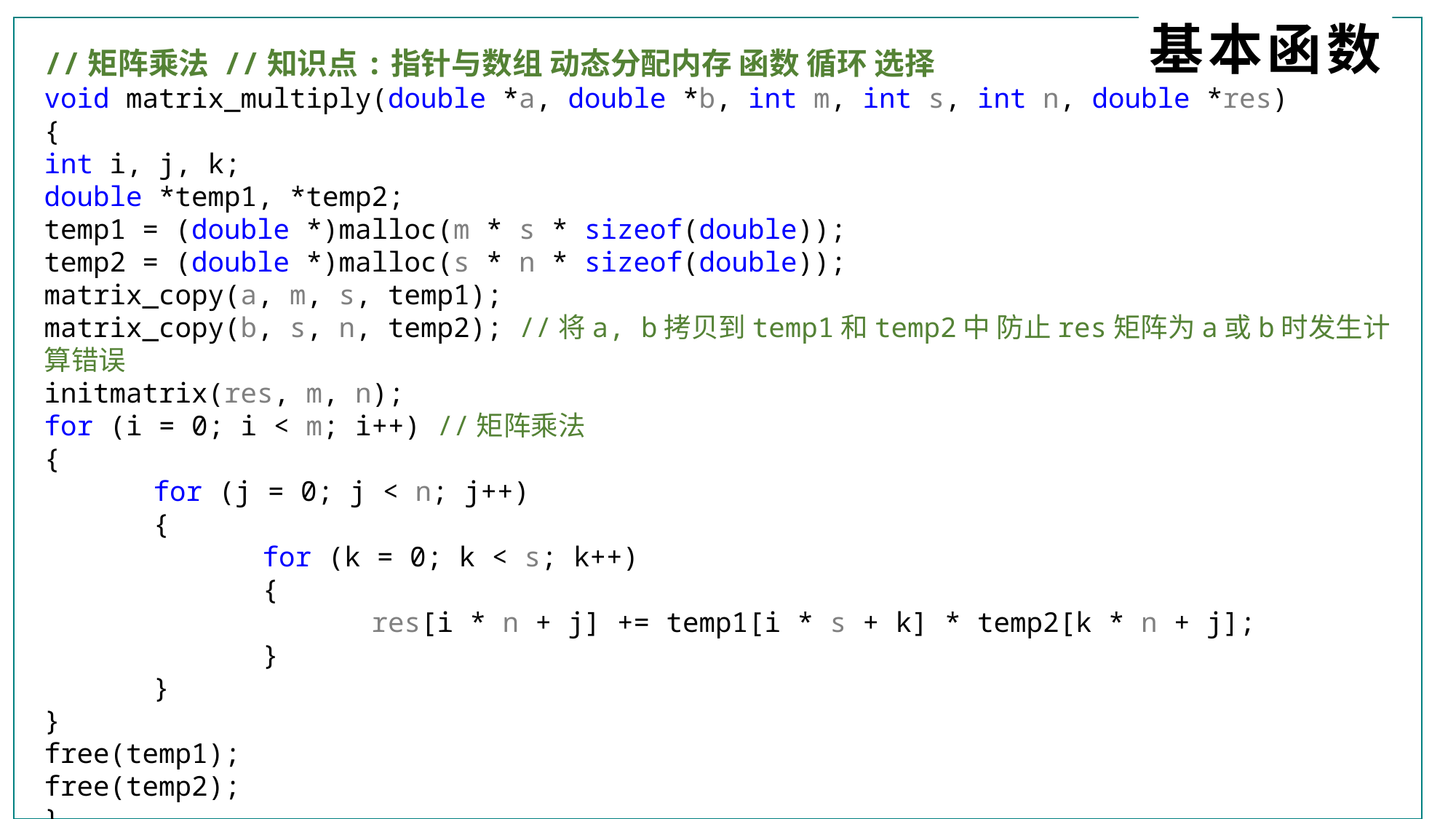

基本函数

//矩阵乘法 //知识点:指针与数组 动态分配内存 函数 循环 选择
void matrix_multiply(double *a, double *b, int m, int s, int n, double *res)
{
int i, j, k;
double *temp1, *temp2;
temp1 = (double *)malloc(m * s * sizeof(double));
temp2 = (double *)malloc(s * n * sizeof(double));
matrix_copy(a, m, s, temp1);
matrix_copy(b, s, n, temp2); //将a, b拷贝到temp1和temp2中 防止res矩阵为a或b时发生计算错误
initmatrix(res, m, n);
for (i = 0; i < m; i++) //矩阵乘法
{
	for (j = 0; j < n; j++)
	{
		for (k = 0; k < s; k++)
		{
			res[i * n + j] += temp1[i * s + k] * temp2[k * n + j];
		}
	}
}
free(temp1);
free(temp2);
}

01